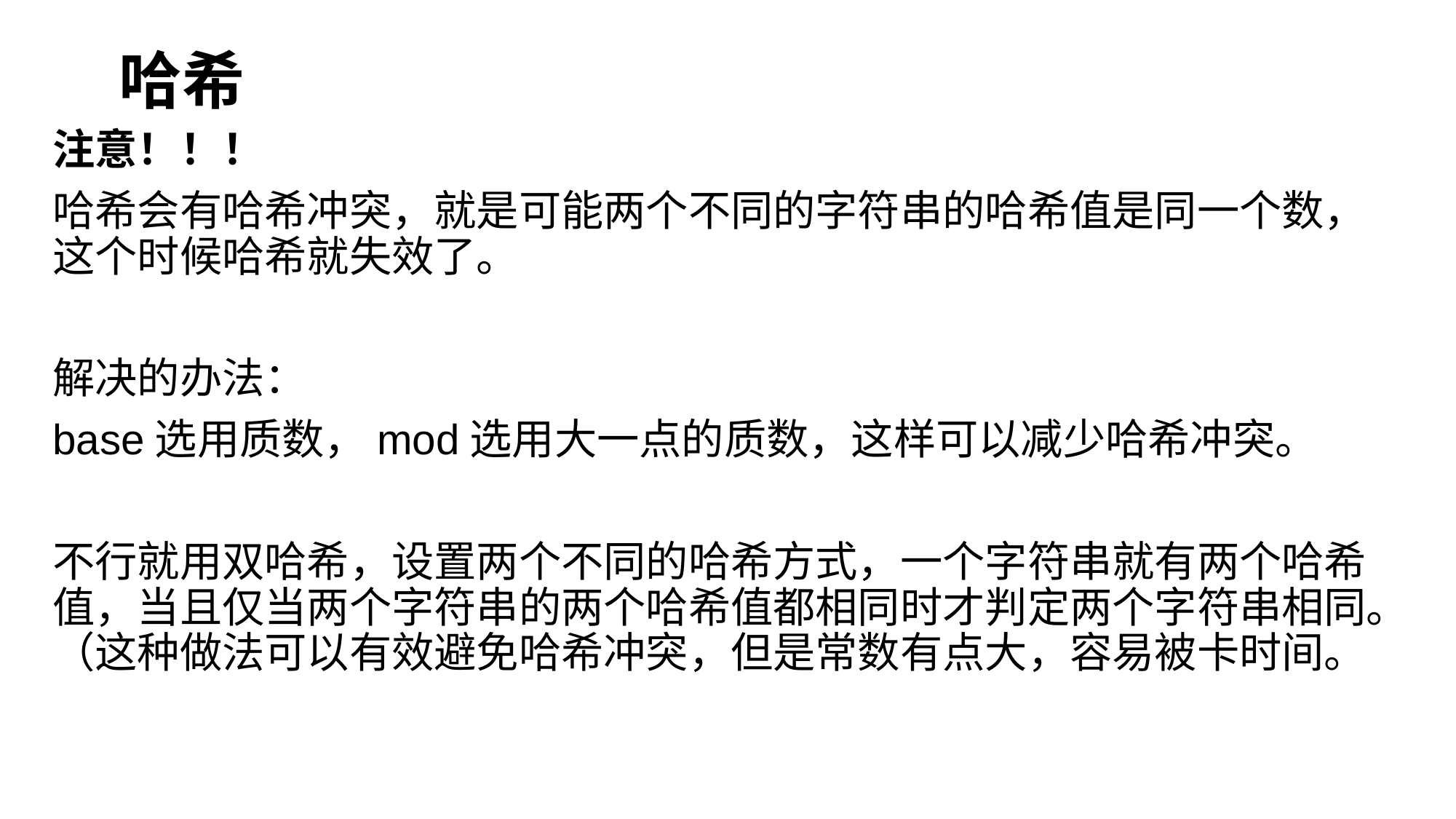

# 哈希
注意！！！
哈希会有哈希冲突，就是可能两个不同的字符串的哈希值是同一个数，这个时候哈希就失效了。

解决的办法：
base选用质数，mod选用大一点的质数，这样可以减少哈希冲突。

不行就用双哈希，设置两个不同的哈希方式，一个字符串就有两个哈希值，当且仅当两个字符串的两个哈希值都相同时才判定两个字符串相同。（这种做法可以有效避免哈希冲突，但是常数有点大，容易被卡时间。